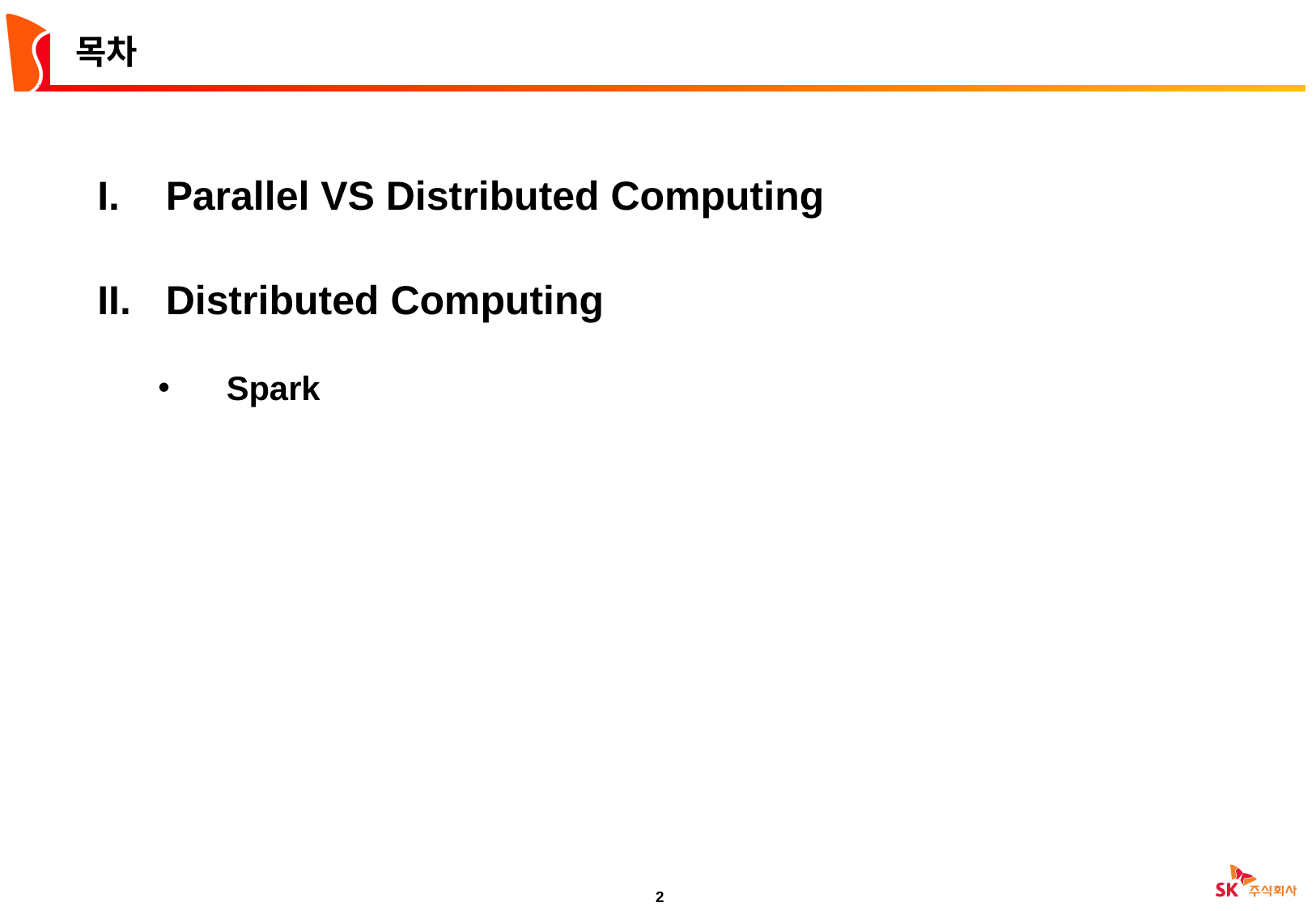

# 목차
Parallel VS Distributed Computing
Distributed Computing
Spark